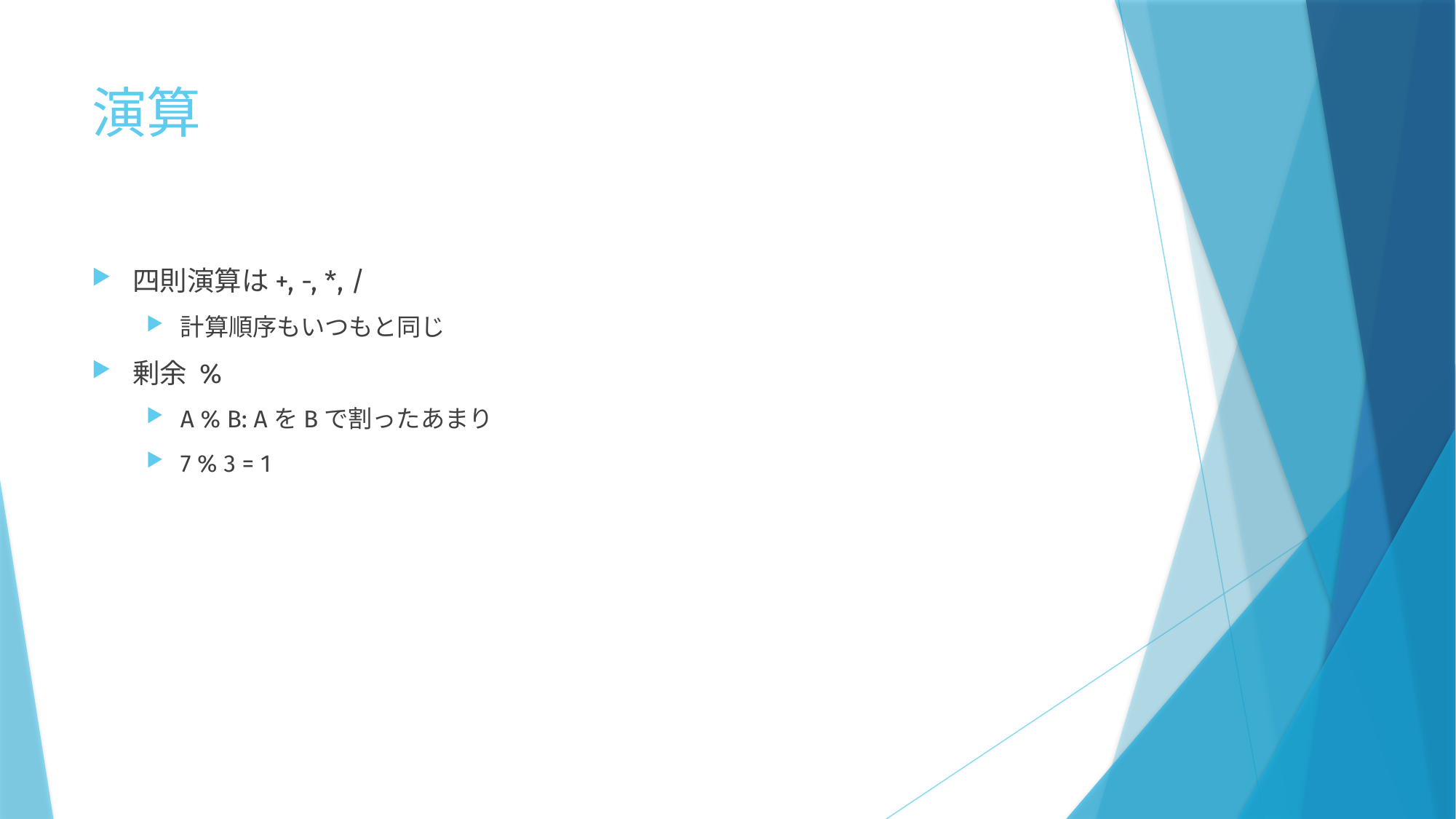

# 演算
四則演算は+, -, *, /
計算順序もいつもと同じ
剰余 %
A % B: AをBで割ったあまり
7 % 3 = 1